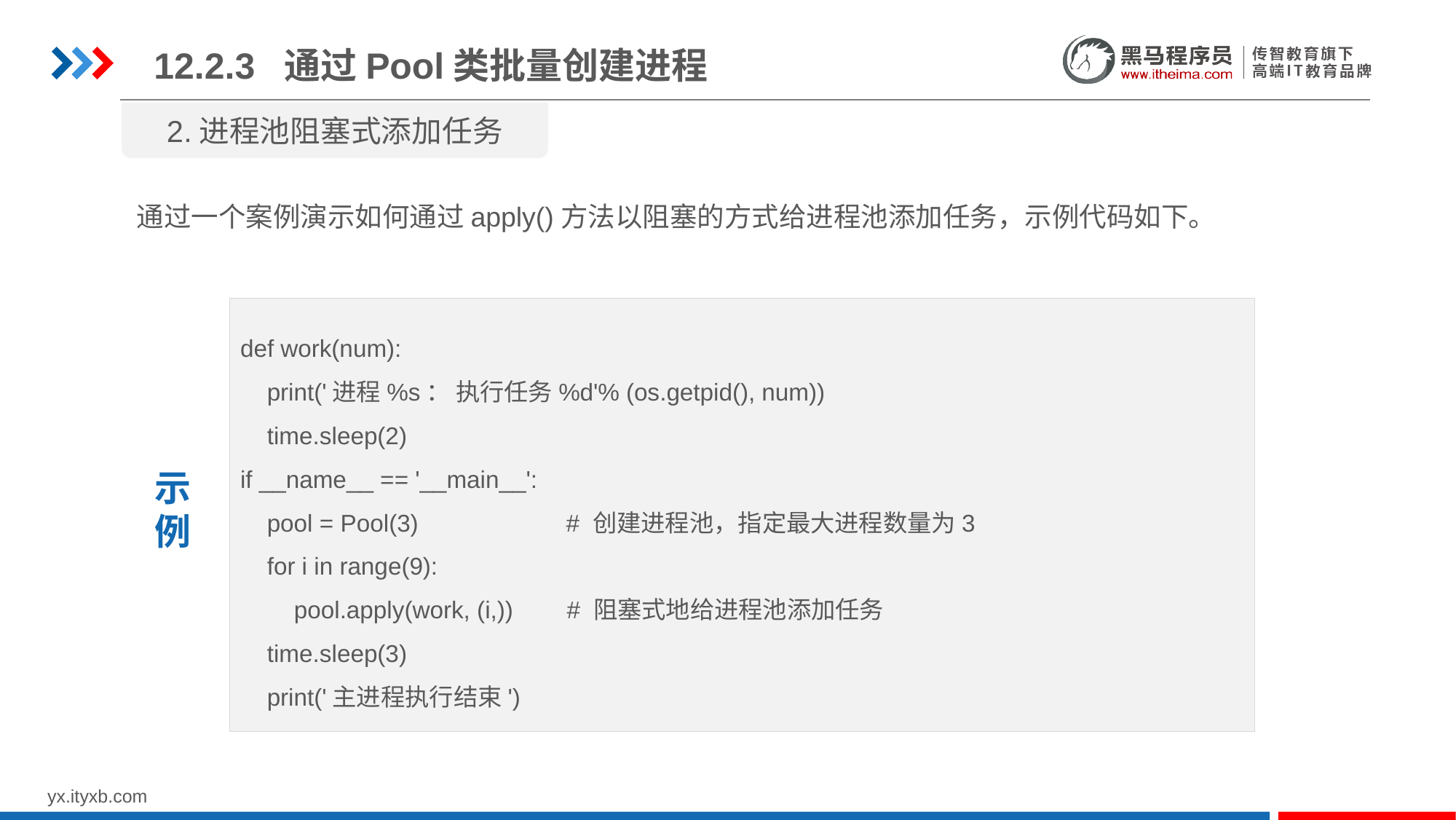

12.2.3  通过Pool类批量创建进程

2.进程池阻塞式添加任务
通过一个案例演示如何通过apply()方法以阻塞的方式给进程池添加任务，示例代码如下。
def work(num):
    print('进程%s： 执行任务%d'% (os.getpid(), num))
    time.sleep(2)
if __name__ == '__main__':
    pool = Pool(3)                      # 创建进程池，指定最大进程数量为3
    for i in range(9):
        pool.apply(work, (i,))        # 阻塞式地给进程池添加任务
    time.sleep(3)
    print('主进程执行结束')
示
例